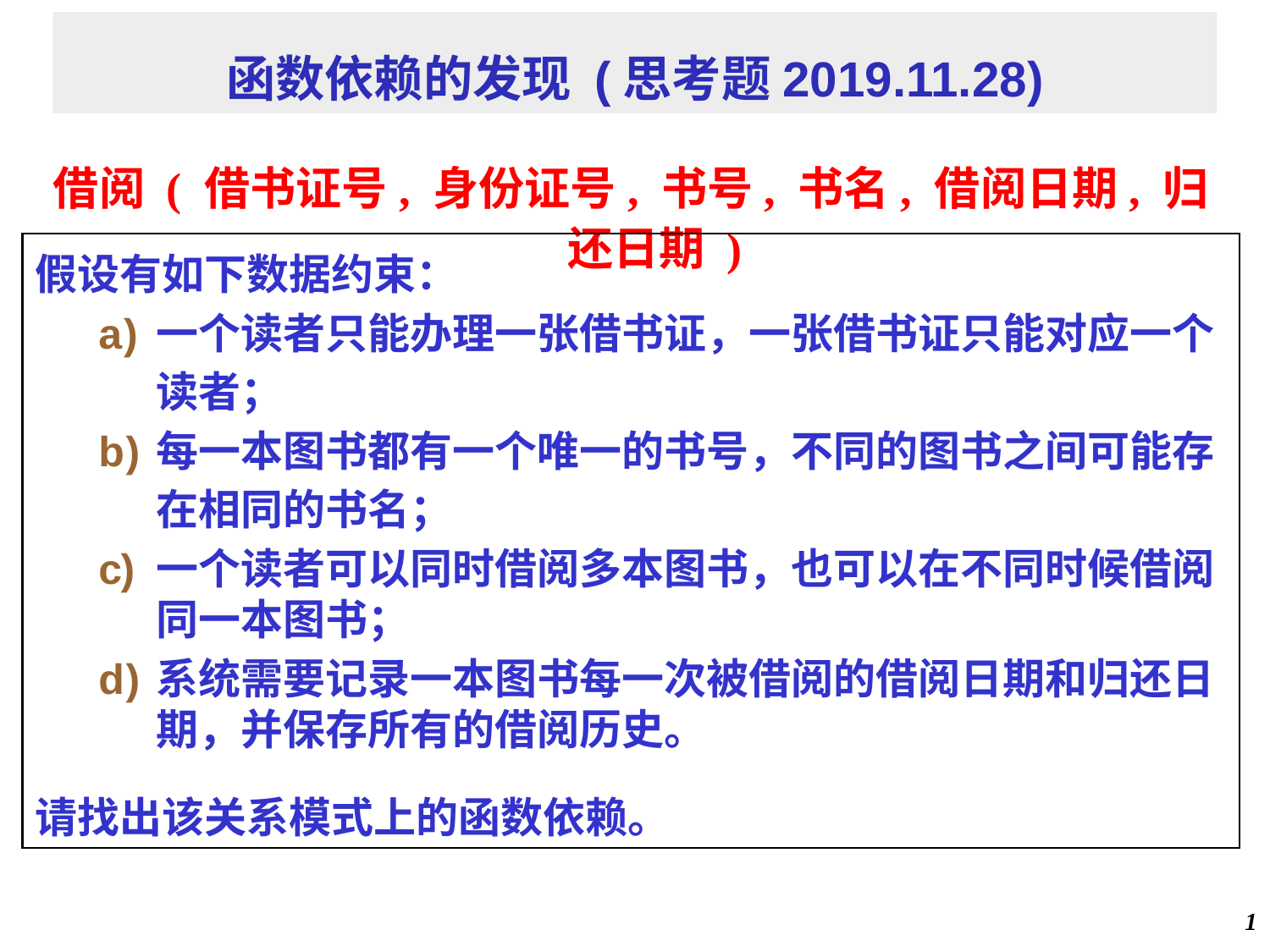

函数依赖的发现 (思考题2019.11.28)
借阅 ( 借书证号, 身份证号, 书号, 书名, 借阅日期, 归还日期 )
假设有如下数据约束：
一个读者只能办理一张借书证，一张借书证只能对应一个读者；
每一本图书都有一个唯一的书号，不同的图书之间可能存在相同的书名；
一个读者可以同时借阅多本图书，也可以在不同时候借阅同一本图书；
系统需要记录一本图书每一次被借阅的借阅日期和归还日期，并保存所有的借阅历史。

请找出该关系模式上的函数依赖。
1